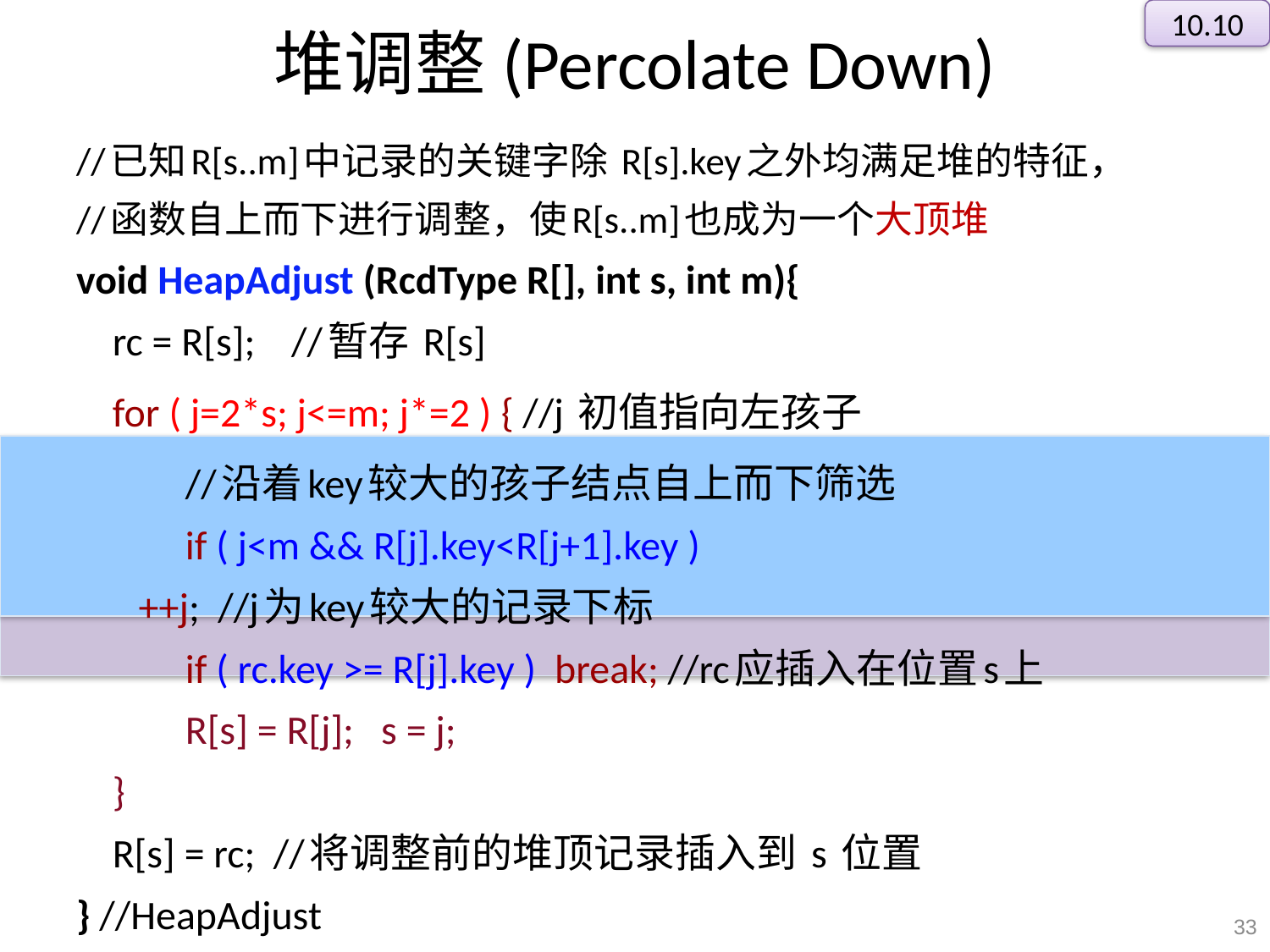

10.10
# 堆调整(Percolate Down)
//已知R[s..m]中记录的关键字除 R[s].key之外均满足堆的特征，
//函数自上而下进行调整，使R[s..m]也成为一个大顶堆
void HeapAdjust (RcdType R[], int s, int m){
    rc = R[s];    //暂存 R[s]
    for ( j=2*s; j<=m; j*=2 ) { //j 初值指向左孩子
            //沿着key较大的孩子结点自上而下筛选
            if ( j<m && R[j].key<R[j+1].key )
		++j;  //j为key较大的记录下标
            if ( rc.key >= R[j].key )  break; //rc应插入在位置s上
            R[s] = R[j];   s = j;
    }
    R[s] = rc;  //将调整前的堆顶记录插入到 s 位置
} //HeapAdjust

33